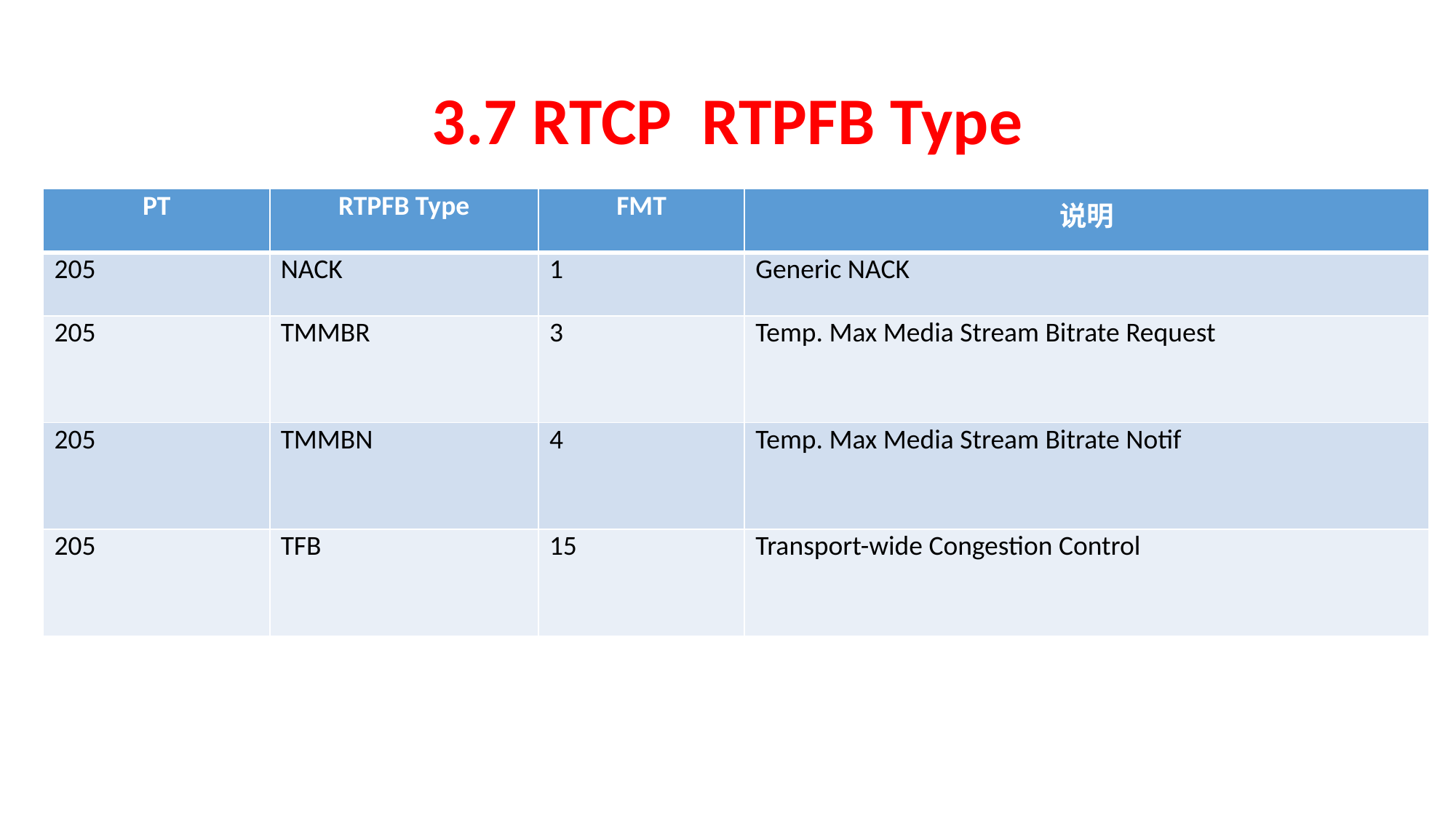

# 3.7 RTCP  RTPFB Type
| PT | RTPFB Type | FMT | 说明 |
| --- | --- | --- | --- |
| 205 | NACK | 1 | Generic NACK |
| 205 | TMMBR | 3 | Temp. Max Media Stream Bitrate Request |
| 205 | TMMBN | 4 | Temp. Max Media Stream Bitrate Notif |
| 205 | TFB | 15 | Transport-wide Congestion Control |